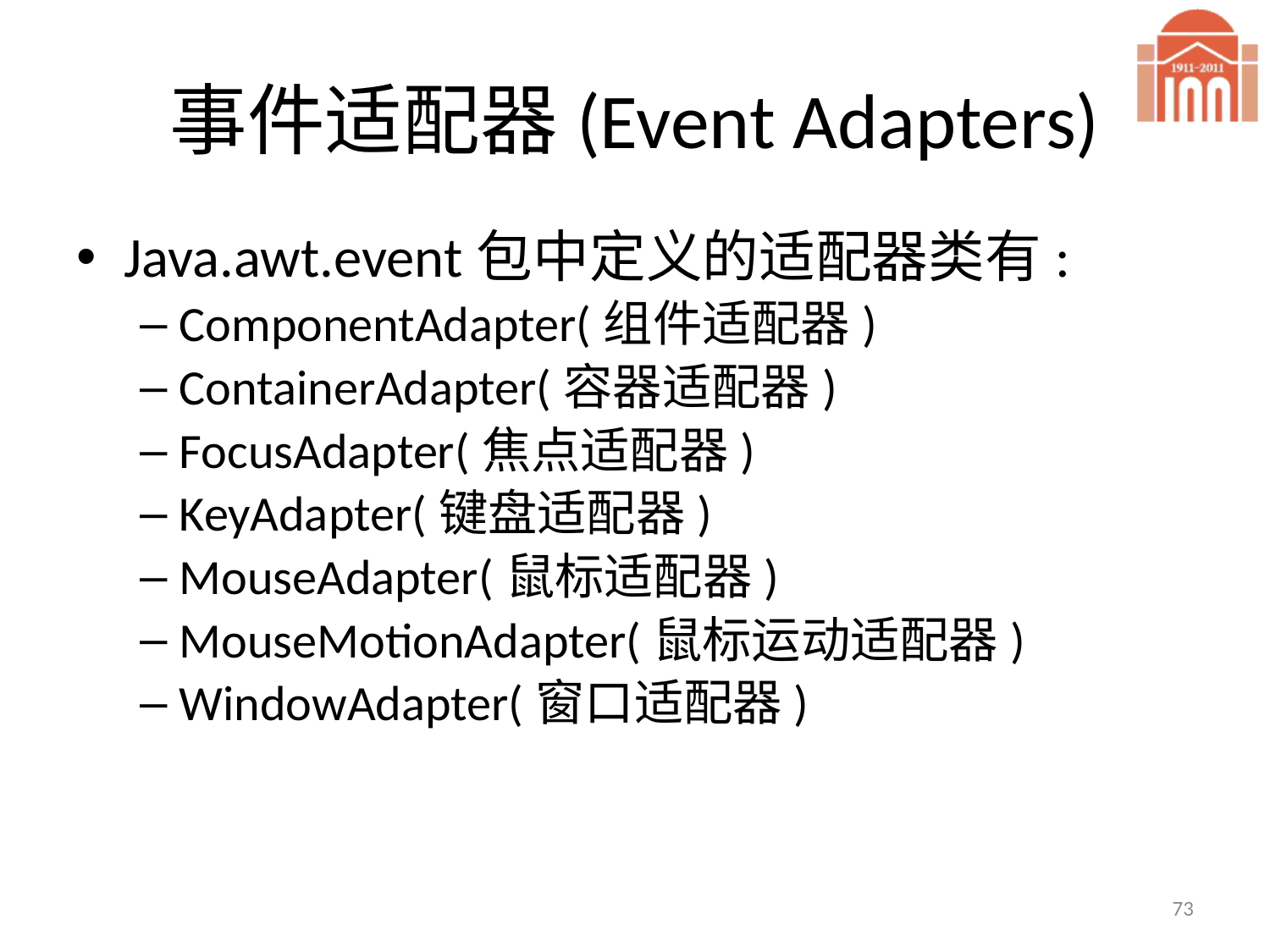

# 事件适配器(Event Adapters)
Java.awt.event包中定义的适配器类有:
ComponentAdapter(组件适配器)
ContainerAdapter(容器适配器)
FocusAdapter(焦点适配器)
KeyAdapter(键盘适配器)
MouseAdapter(鼠标适配器)
MouseMotionAdapter(鼠标运动适配器)
WindowAdapter(窗口适配器)
73